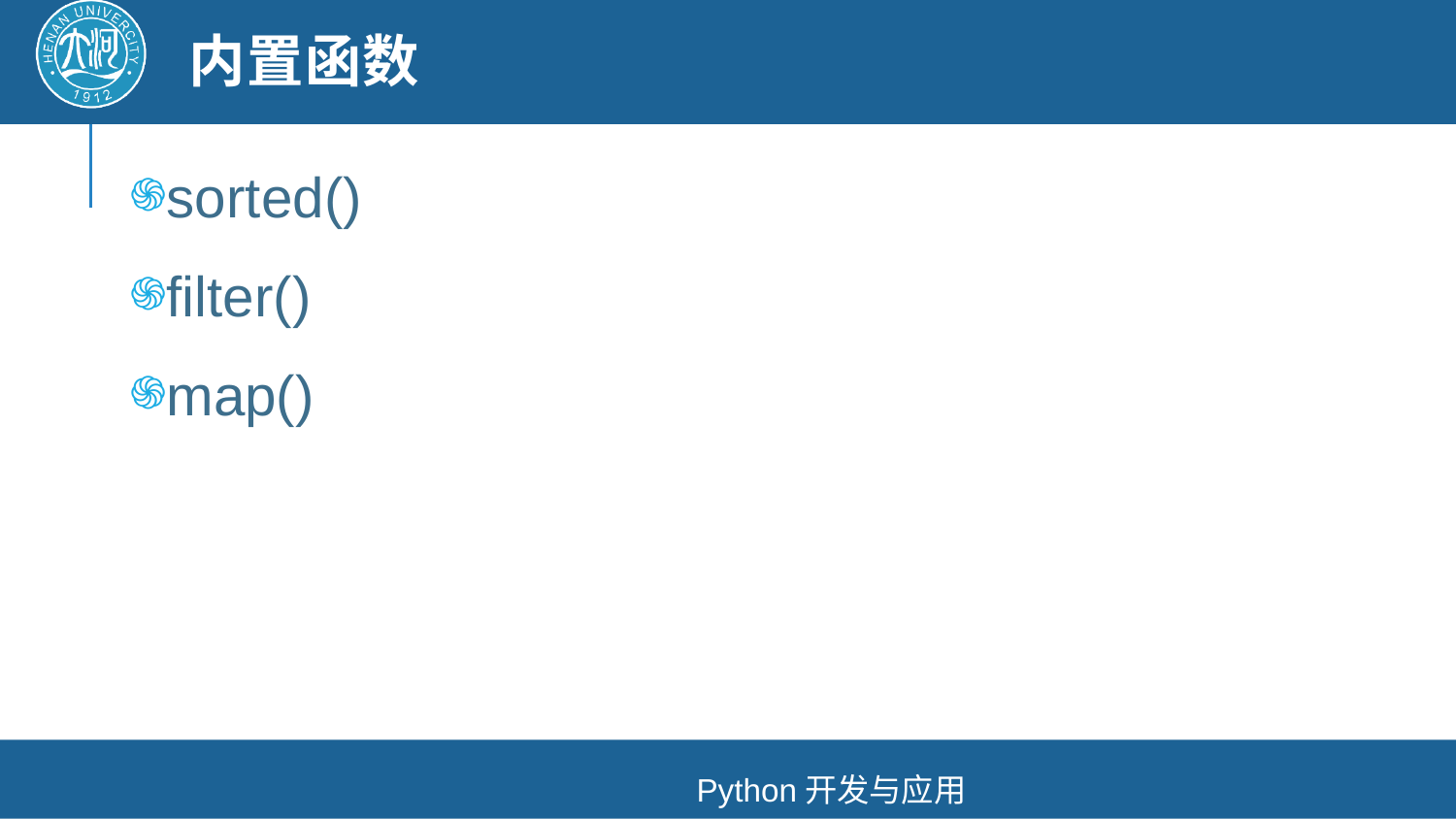

# 内置函数
sorted()
filter()
map()

Python开发与应用
43